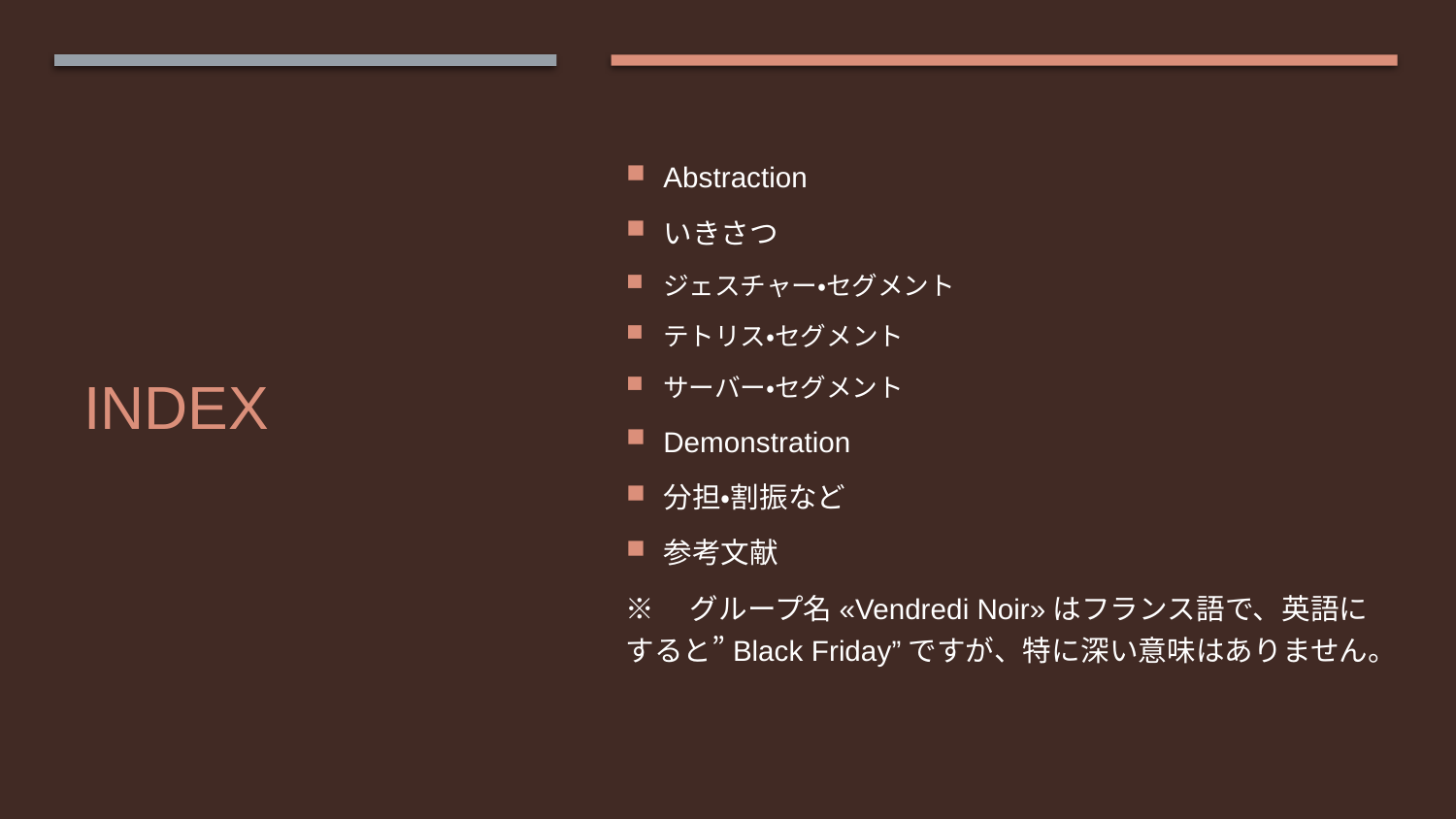

Abstraction
いきさつ
ジェスチャー・セグメント
テトリス・セグメント
サーバー・セグメント
Demonstration
分担・割振など
参考文献
※　グループ名«Vendredi Noir»はフランス語で、英語にすると”Black Friday”ですが、特に深い意味はありません。
# Index